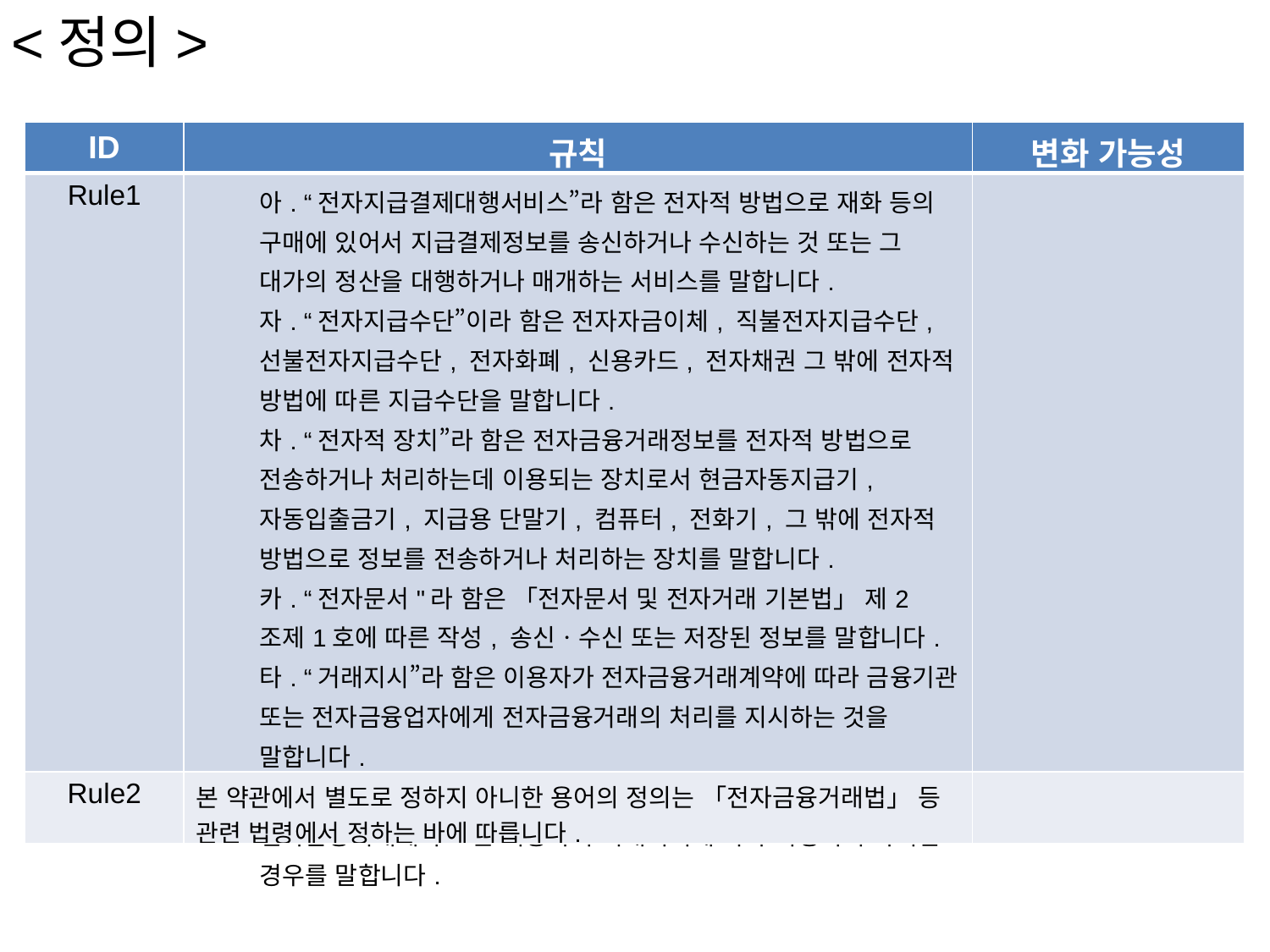

<정의>
| ID | 규칙 | 변화 가능성 |
| --- | --- | --- |
| Rule1 | 아. “전자지급결제대행서비스”라 함은 전자적 방법으로 재화 등의 구매에 있어서 지급결제정보를 송신하거나 수신하는 것 또는 그 대가의 정산을 대행하거나 매개하는 서비스를 말합니다. 자. “전자지급수단”이라 함은 전자자금이체, 직불전자지급수단, 선불전자지급수단, 전자화폐, 신용카드, 전자채권 그 밖에 전자적 방법에 따른 지급수단을 말합니다. 차. “전자적 장치”라 함은 전자금융거래정보를 전자적 방법으로 전송하거나 처리하는데 이용되는 장치로서 현금자동지급기, 자동입출금기, 지급용 단말기, 컴퓨터, 전화기, 그 밖에 전자적 방법으로 정보를 전송하거나 처리하는 장치를 말합니다. 카. “전자문서"라 함은 「전자문서 및 전자거래 기본법」 제2조제1호에 따른 작성, 송신ㆍ수신 또는 저장된 정보를 말합니다. 타. “거래지시”라 함은 이용자가 전자금융거래계약에 따라 금융기관 또는 전자금융업자에게 전자금융거래의 처리를 지시하는 것을 말합니다. 파. “오류”라 함은 이용자의 고의 또는 과실 없이 전자금융거래가 전자금융거래계약 또는 이용자의 거래지시에 따라 이행되지 아니한 경우를 말합니다. |  |
| Rule2 | 본 약관에서 별도로 정하지 아니한 용어의 정의는 「전자금융거래법」 등 관련 법령에서 정하는 바에 따릅니다. |  |